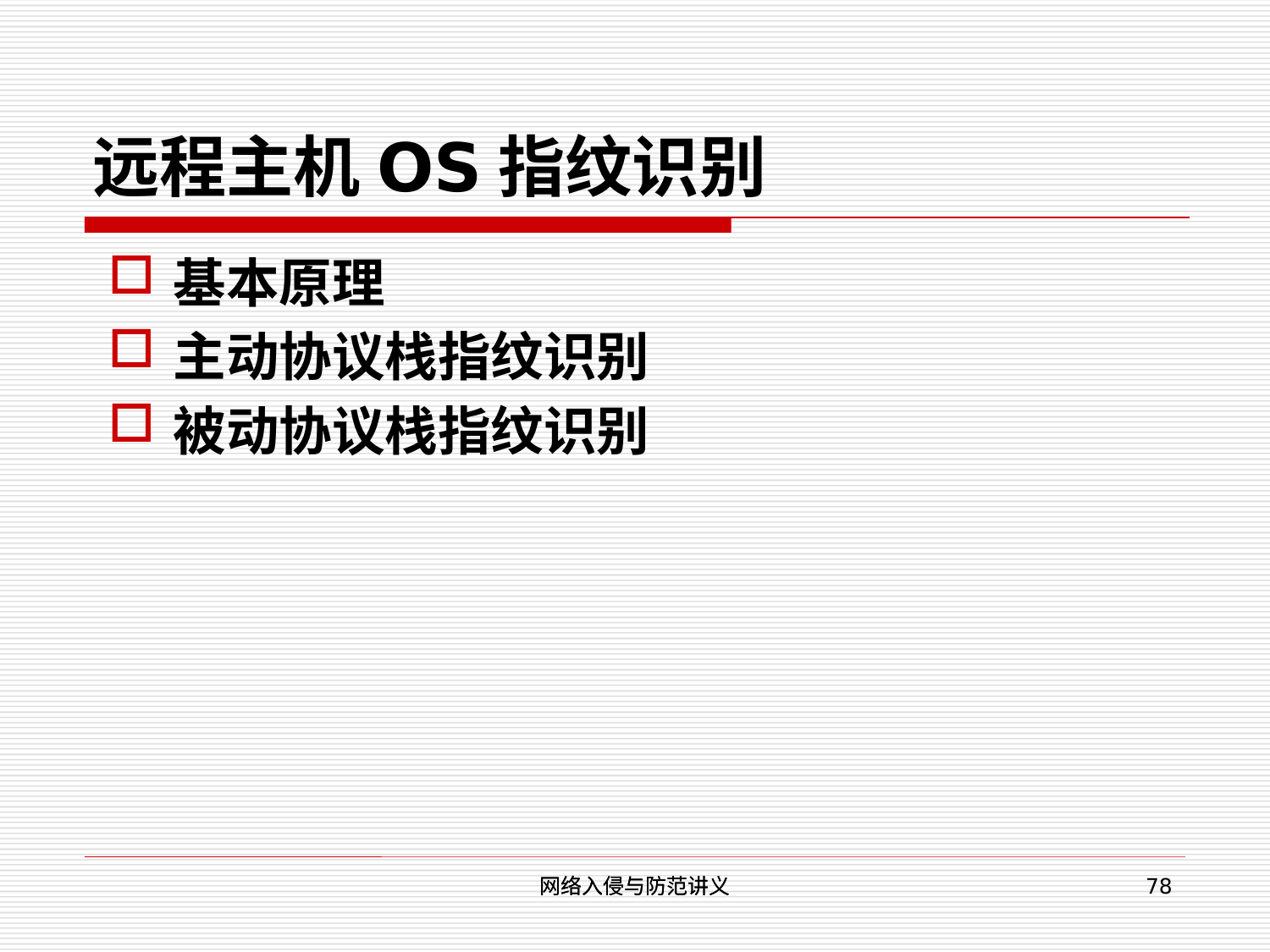

# 远程主机OS指纹识别
基本原理
主动协议栈指纹识别
被动协议栈指纹识别

网络入侵与防范讲义
网络入侵与防范讲义
78
78